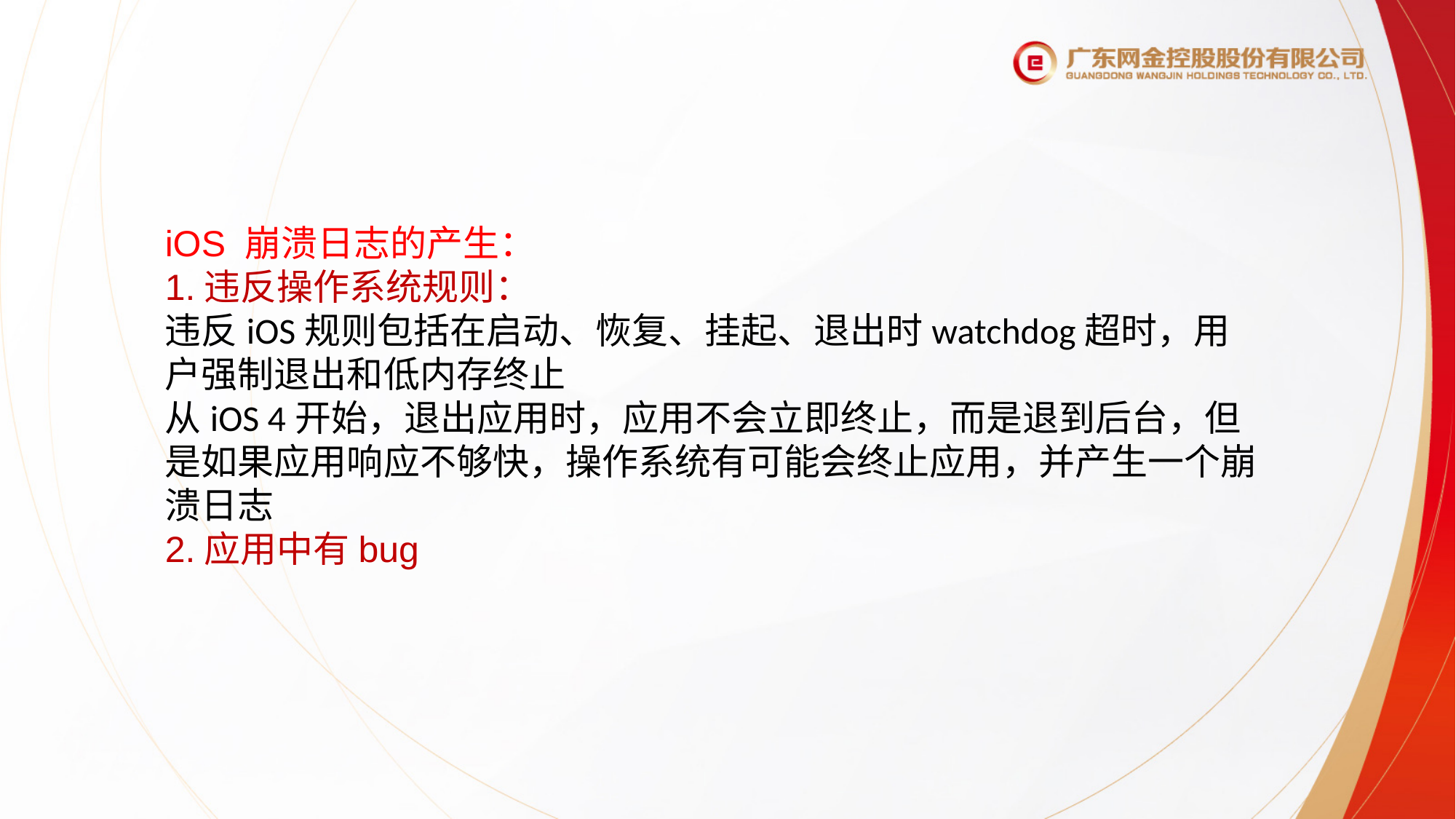

iOS 崩溃日志的产生：
1.违反操作系统规则：
违反iOS规则包括在启动、恢复、挂起、退出时watchdog超时，用户强制退出和低内存终止
从iOS 4开始，退出应用时，应用不会立即终止，而是退到后台，但是如果应用响应不够快，操作系统有可能会终止应用，并产生一个崩溃日志
2.应用中有bug